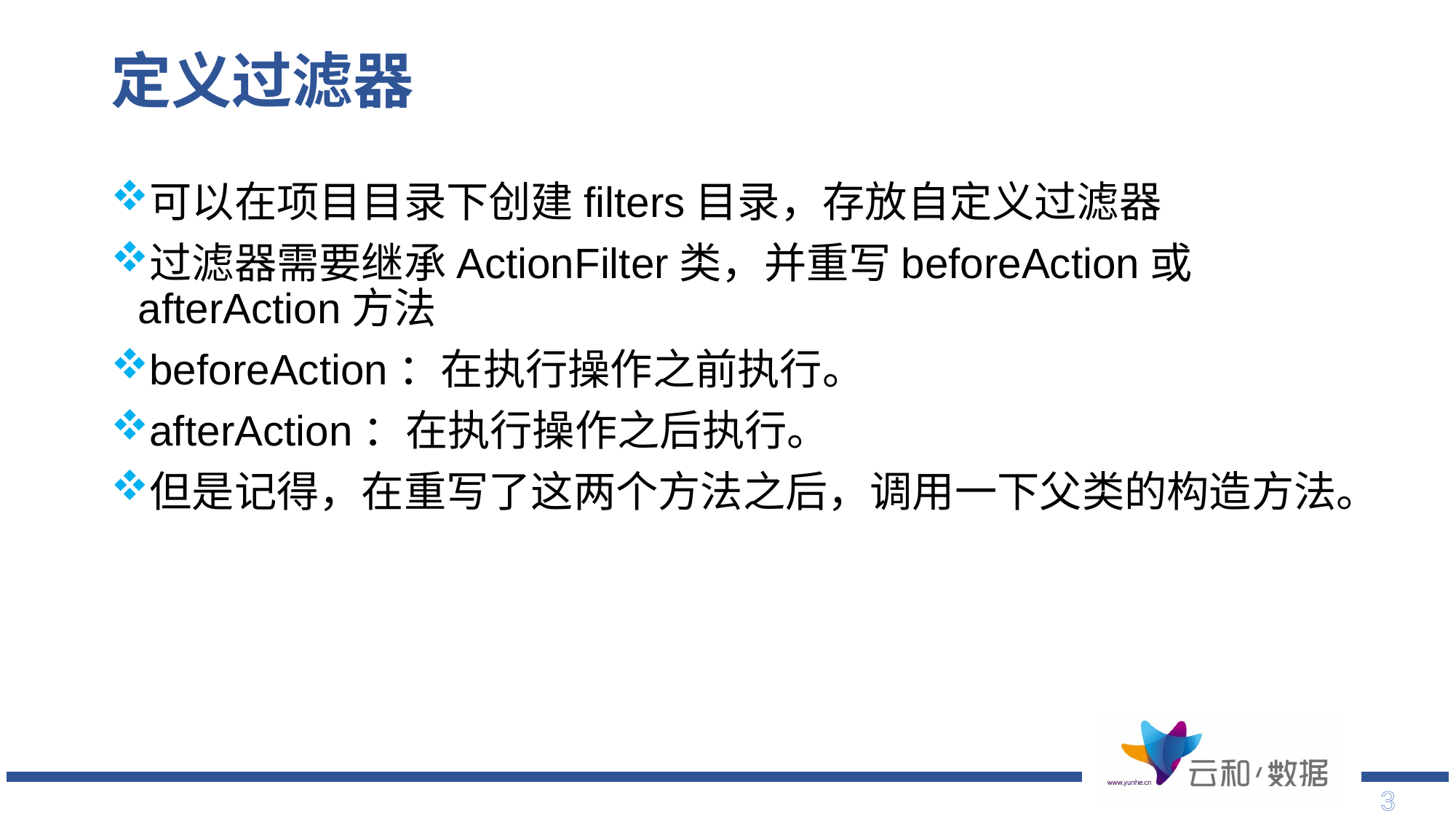

# 定义过滤器
可以在项目目录下创建filters目录，存放自定义过滤器
过滤器需要继承ActionFilter类，并重写beforeAction或afterAction方法
beforeAction：在执行操作之前执行。
afterAction：在执行操作之后执行。
但是记得，在重写了这两个方法之后，调用一下父类的构造方法。